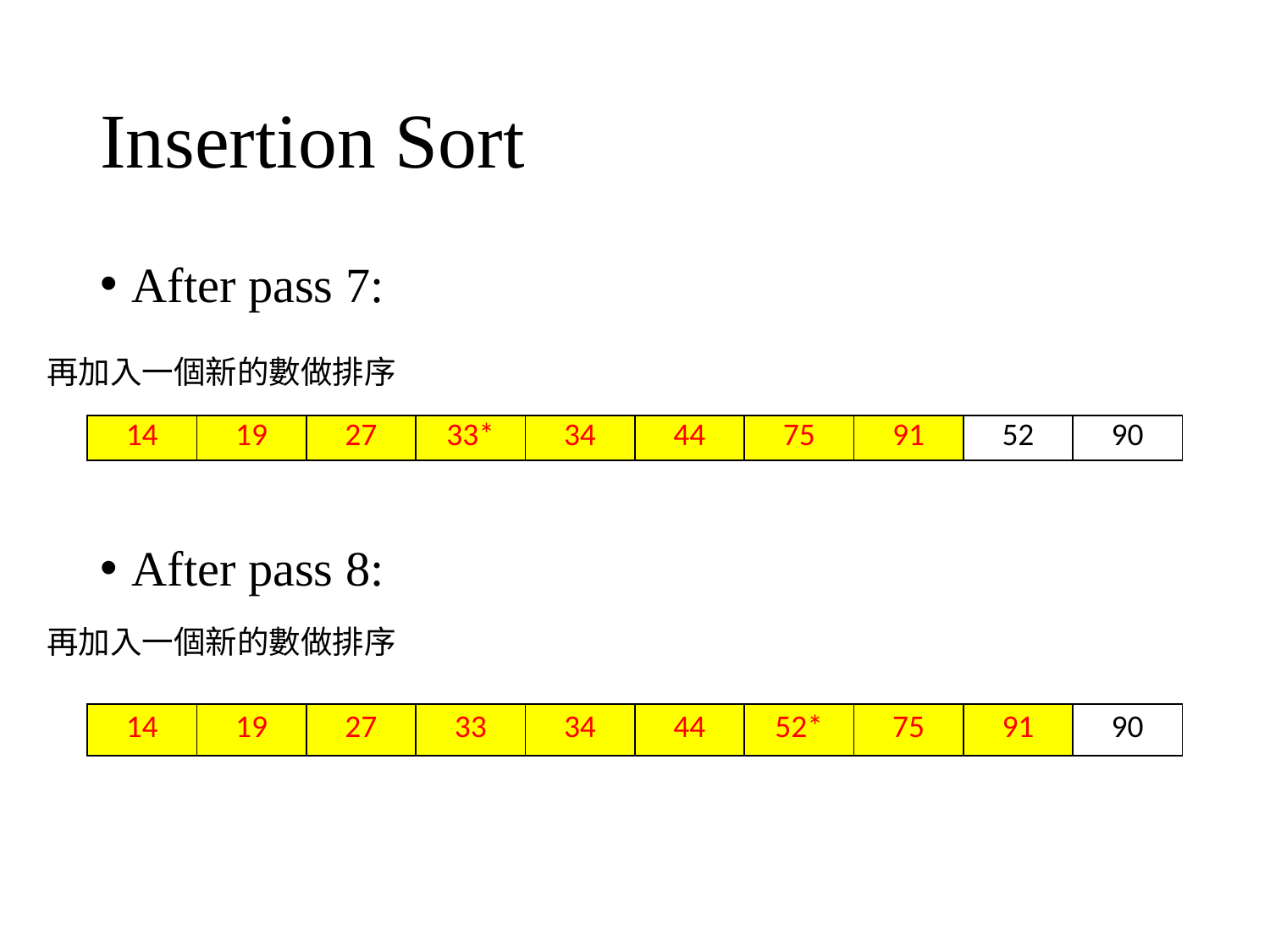

# Insertion Sort
After pass 7:

After pass 8:

再加入一個新的數做排序
| 14 | 19 | 27 | 33\* | 34 | 44 | 75 | 91 | 52 | 90 |
| --- | --- | --- | --- | --- | --- | --- | --- | --- | --- |
再加入一個新的數做排序
| 14 | 19 | 27 | 33 | 34 | 44 | 52\* | 75 | 91 | 90 |
| --- | --- | --- | --- | --- | --- | --- | --- | --- | --- |